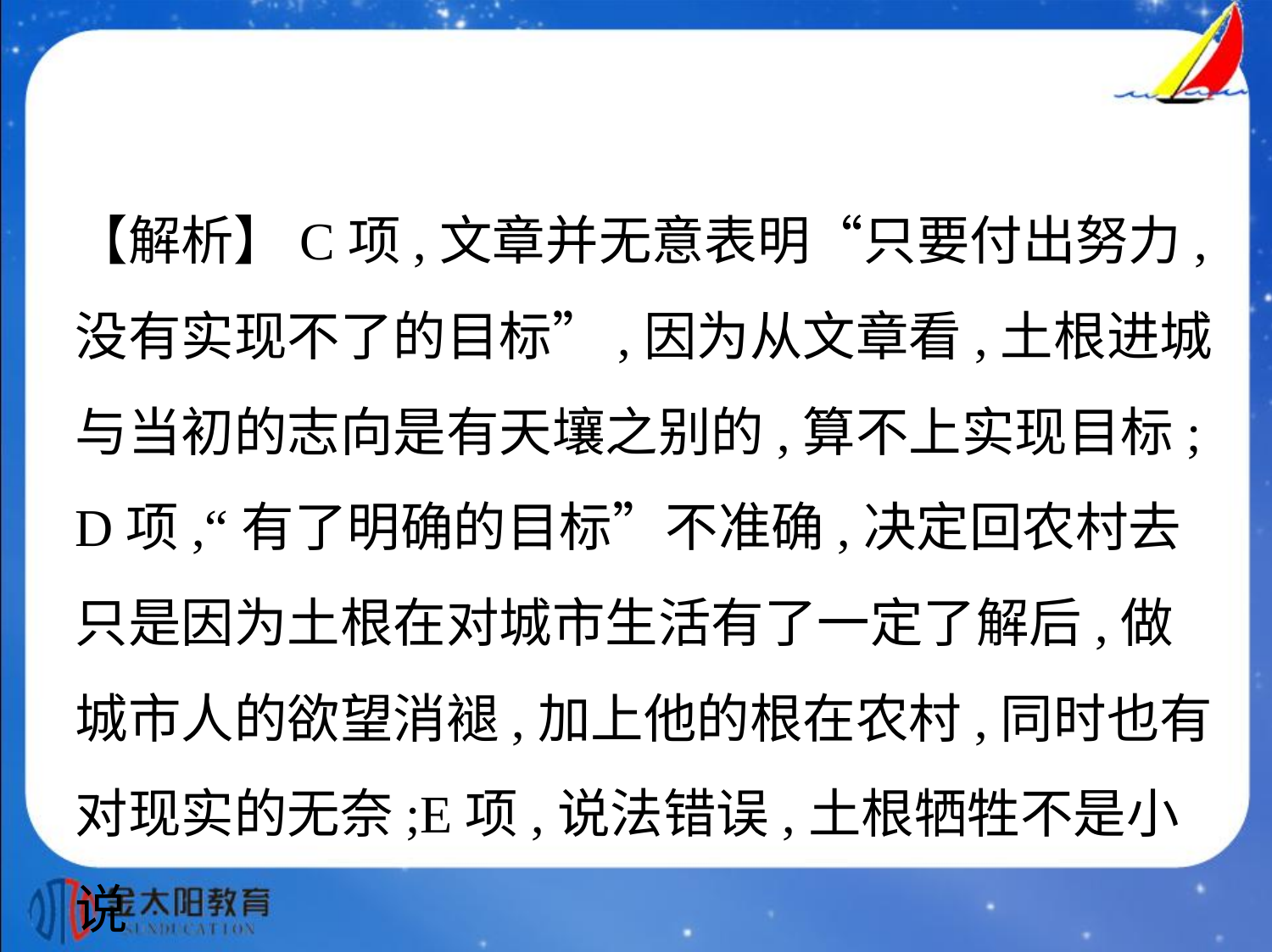

【解析】C项,文章并无意表明“只要付出努力,
没有实现不了的目标”,因为从文章看,土根进城
与当初的志向是有天壤之别的,算不上实现目标;
D项,“有了明确的目标”不准确,决定回农村去
只是因为土根在对城市生活有了一定了解后,做
城市人的欲望消褪,加上他的根在农村,同时也有
对现实的无奈;E项,说法错误,土根牺牲不是小说